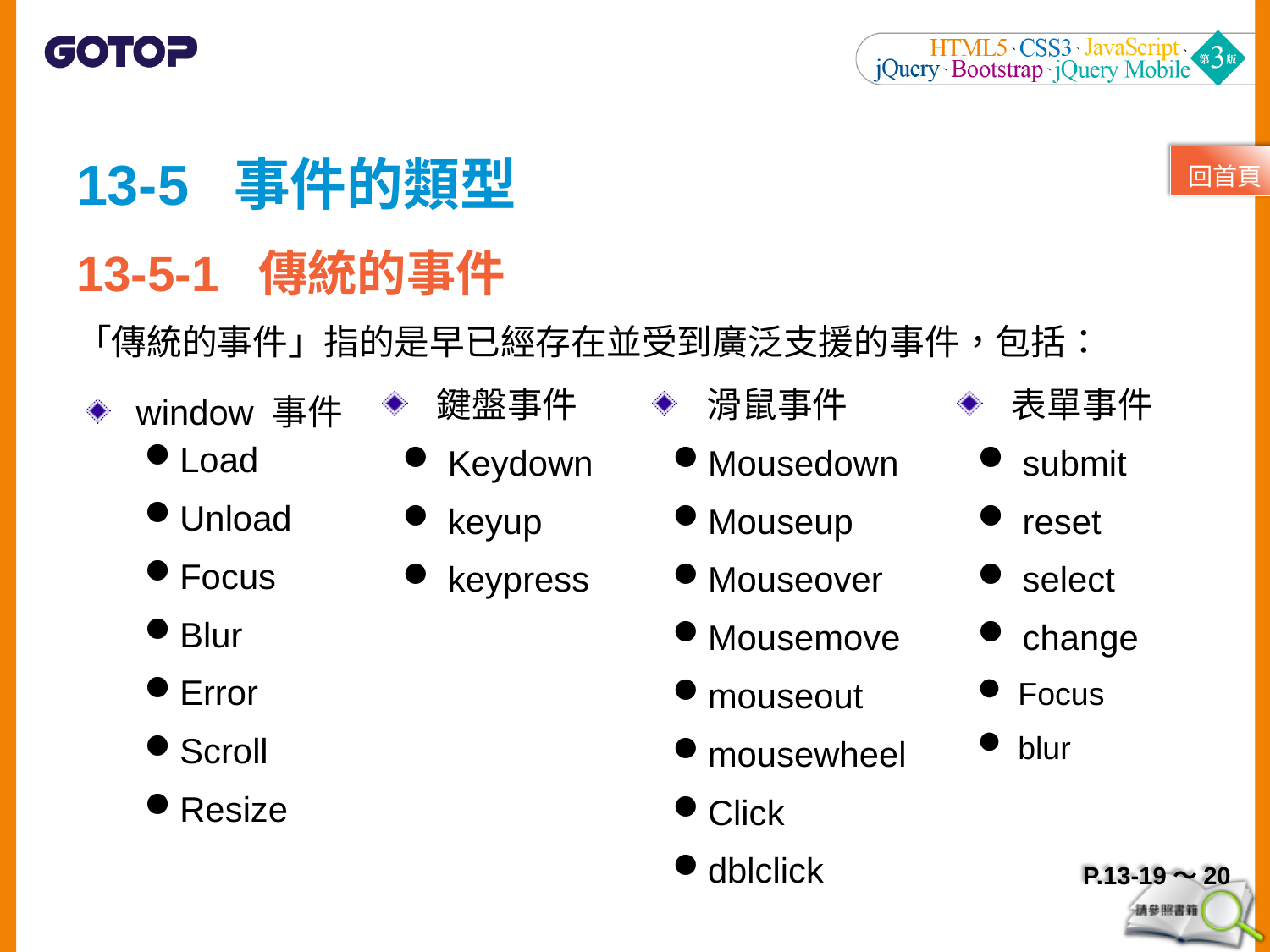

# 13-5  事件的類型
13-5-1  傳統的事件
「傳統的事件」指的是早已經存在並受到廣泛支援的事件，包括：
 window 事件
Load
Unload
Focus
Blur
Error
Scroll
Resize

  鍵盤事件
 Keydown
 keyup
 keypress

  滑鼠事件
Mousedown
Mouseup
Mouseover
Mousemove
mouseout
mousewheel
Click
dblclick

  表單事件
 submit
 reset
 select
 change
 Focus
 blur
P.13-19～20